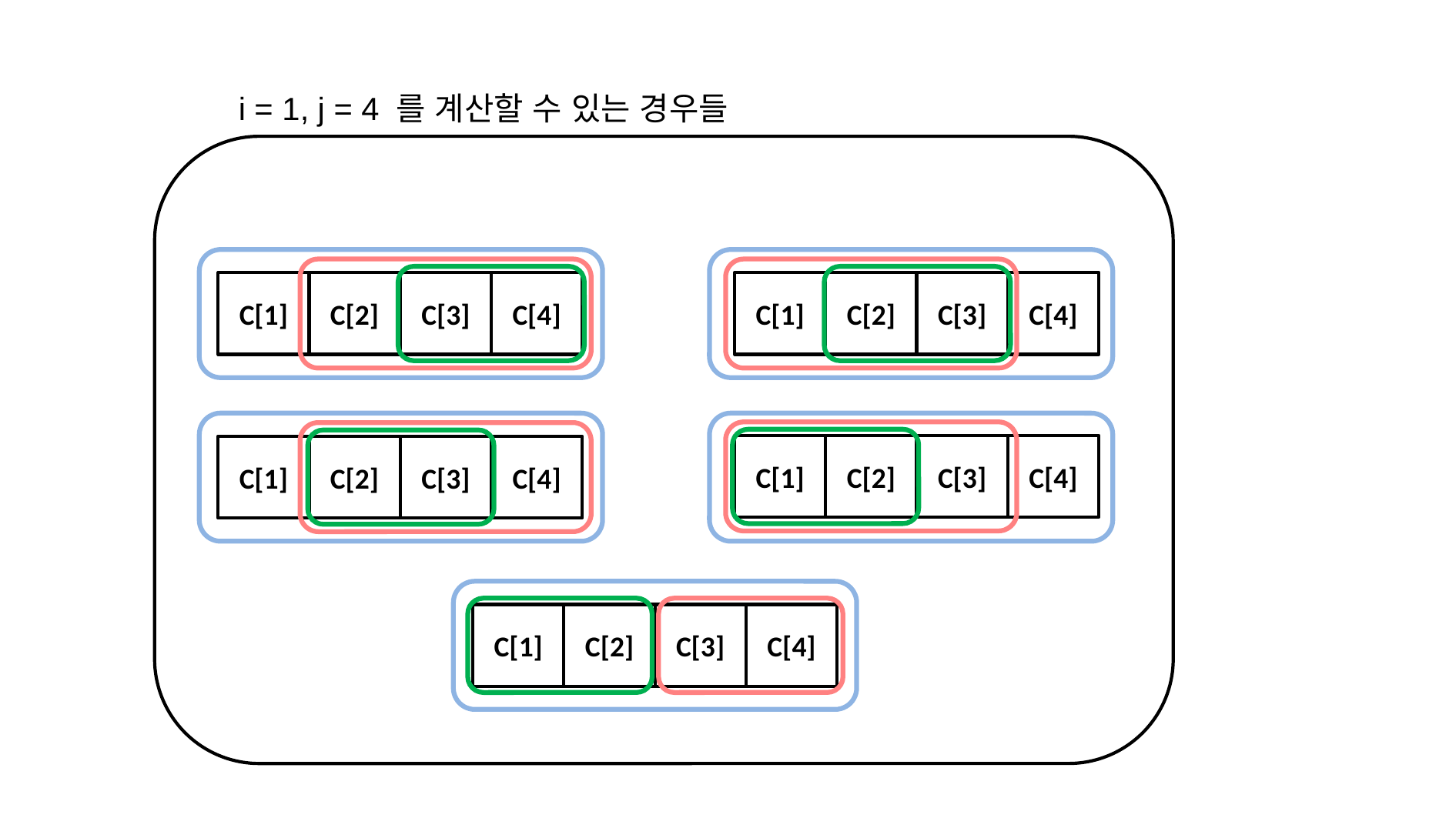

i = 1, j = 4 를 계산할 수 있는 경우들

C[1]
C[2]
C[3]
C[4]
C[1]
C[2]
C[3]
C[4]

C[1]
C[2]
C[3]
C[4]
C[1]
C[2]
C[3]
C[4]

C[1]
C[2]
C[3]
C[4]